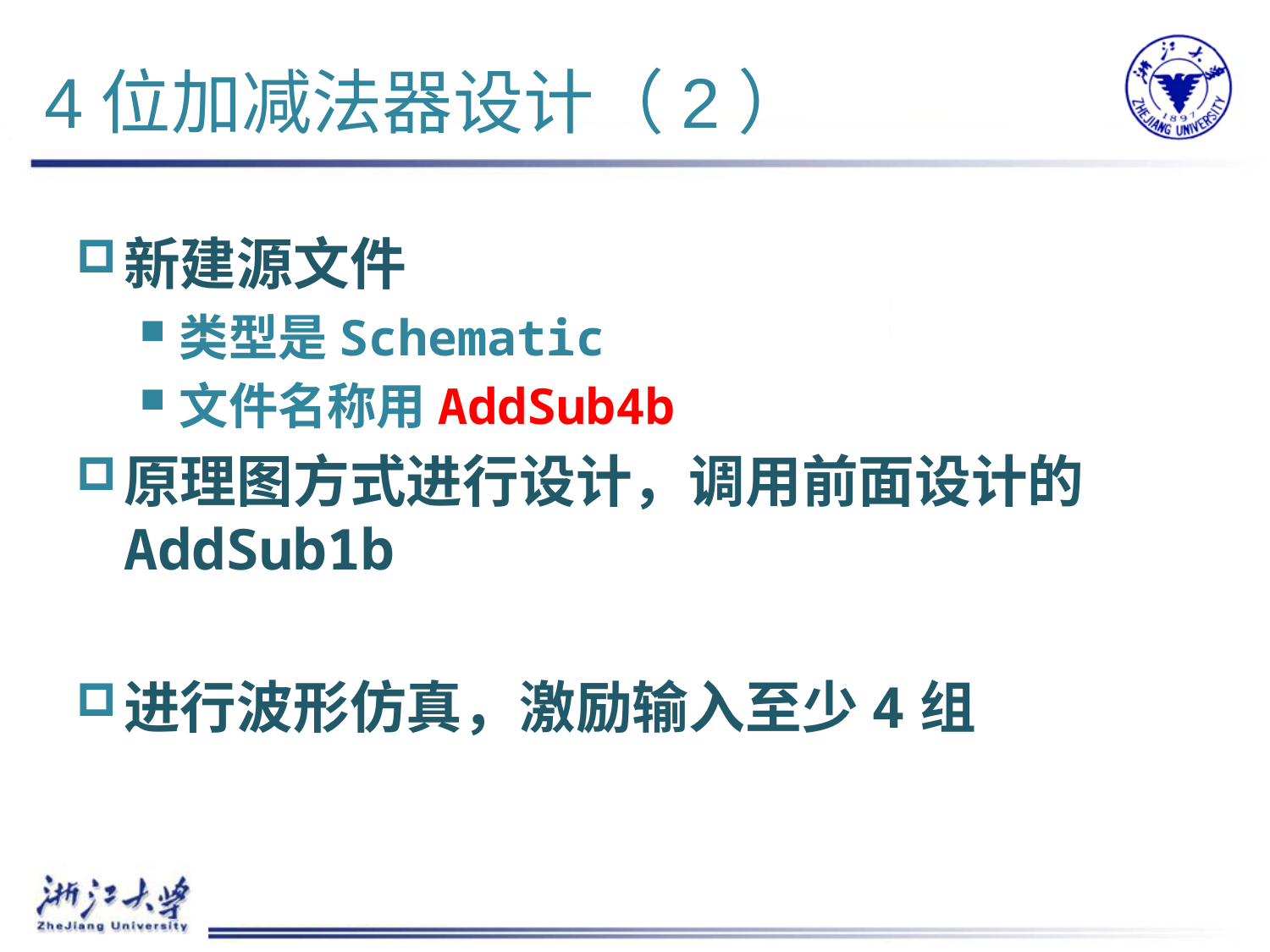

# 4位加减法器设计（2）
新建源文件
类型是Schematic
文件名称用AddSub4b
原理图方式进行设计，调用前面设计的AddSub1b

进行波形仿真，激励输入至少4组